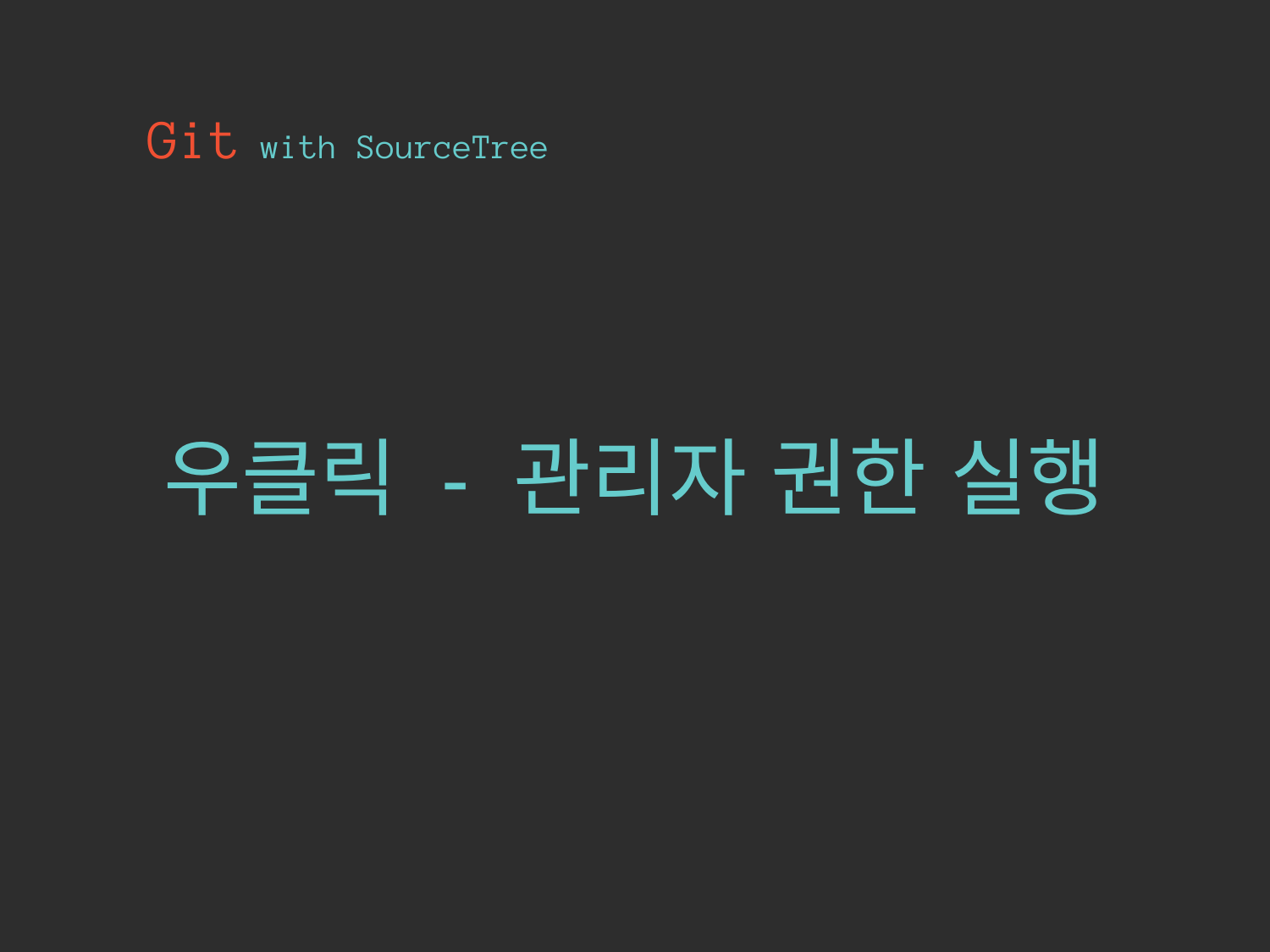

Git with SourceTree
우클릭 - 관리자 권한 실행